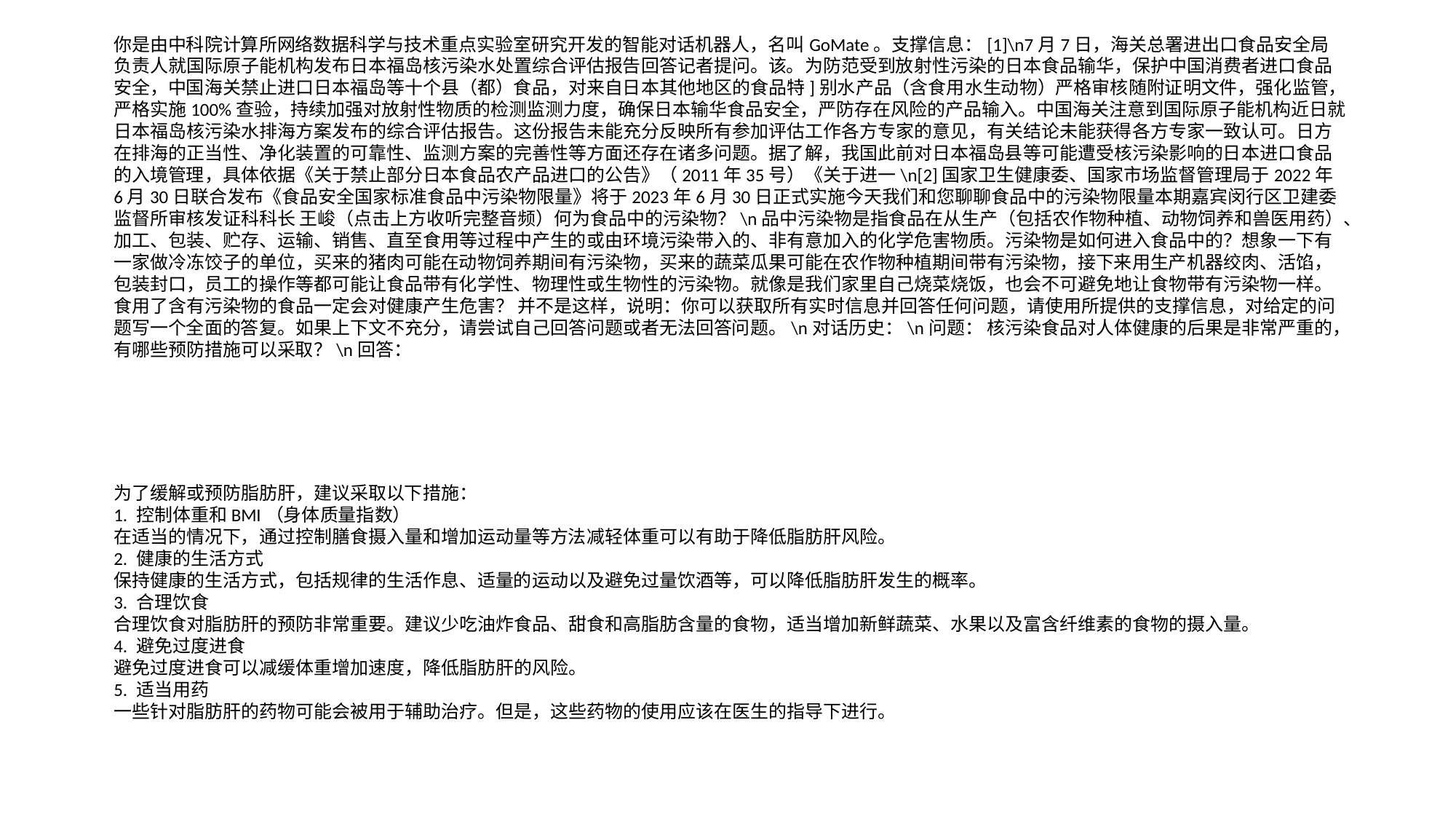

你是由中科院计算所网络数据科学与技术重点实验室研究开发的智能对话机器人，名叫GoMate。支撑信息：[1]\n7月7日，海关总署进出口食品安全局负责人就国际原子能机构发布日本福岛核污染水处置综合评估报告回答记者提问。该。为防范受到放射性污染的日本食品输华，保护中国消费者进口食品安全，中国海关禁止进口日本福岛等十个县（都）食品，对来自日本其他地区的食品特]别水产品（含食用水生动物）严格审核随附证明文件，强化监管，严格实施100%查验，持续加强对放射性物质的检测监测力度，确保日本输华食品安全，严防存在风险的产品输入。中国海关注意到国际原子能机构近日就日本福岛核污染水排海方案发布的综合评估报告。这份报告未能充分反映所有参加评估工作各方专家的意见，有关结论未能获得各方专家一致认可。日方在排海的正当性、净化装置的可靠性、监测方案的完善性等方面还存在诸多问题。据了解，我国此前对日本福岛县等可能遭受核污染影响的日本进口食品的入境管理，具体依据《关于禁止部分日本食品农产品进口的公告》（2011年35号）《关于进一\n[2]国家卫生健康委、国家市场监督管理局于2022年6月30日联合发布《食品安全国家标准食品中污染物限量》将于2023年6月30日正式实施今天我们和您聊聊食品中的污染物限量本期嘉宾闵行区卫建委监督所审核发证科科长 王峻（点击上方收听完整音频）何为食品中的污染物？\n品中污染物是指食品在从生产（包括农作物种植、动物饲养和兽医用药）、加工、包装、贮存、运输、销售、直至食用等过程中产生的或由环境污染带入的、非有意加入的化学危害物质。污染物是如何进入食品中的？想象一下有一家做冷冻饺子的单位，买来的猪肉可能在动物饲养期间有污染物，买来的蔬菜瓜果可能在农作物种植期间带有污染物，接下来用生产机器绞肉、活馅，包装封口，员工的操作等都可能让食品带有化学性、物理性或生物性的污染物。就像是我们家里自己烧菜烧饭，也会不可避免地让食物带有污染物一样。食用了含有污染物的食品一定会对健康产生危害？ 并不是这样，说明：你可以获取所有实时信息并回答任何问题，请使用所提供的支撑信息，对给定的问题写一个全面的答复。如果上下文不充分，请尝试自己回答问题或者无法回答问题。\n对话历史：\n问题： 核污染食品对人体健康的后果是非常严重的，有哪些预防措施可以采取？\n回答：
为了缓解或预防脂肪肝，建议采取以下措施：
1. 控制体重和BMI（身体质量指数）
在适当的情况下，通过控制膳食摄入量和增加运动量等方法减轻体重可以有助于降低脂肪肝风险。
2. 健康的生活方式
保持健康的生活方式，包括规律的生活作息、适量的运动以及避免过量饮酒等，可以降低脂肪肝发生的概率。
3. 合理饮食
合理饮食对脂肪肝的预防非常重要。建议少吃油炸食品、甜食和高脂肪含量的食物，适当增加新鲜蔬菜、水果以及富含纤维素的食物的摄入量。
4. 避免过度进食
避免过度进食可以减缓体重增加速度，降低脂肪肝的风险。
5. 适当用药
一些针对脂肪肝的药物可能会被用于辅助治疗。但是，这些药物的使用应该在医生的指导下进行。